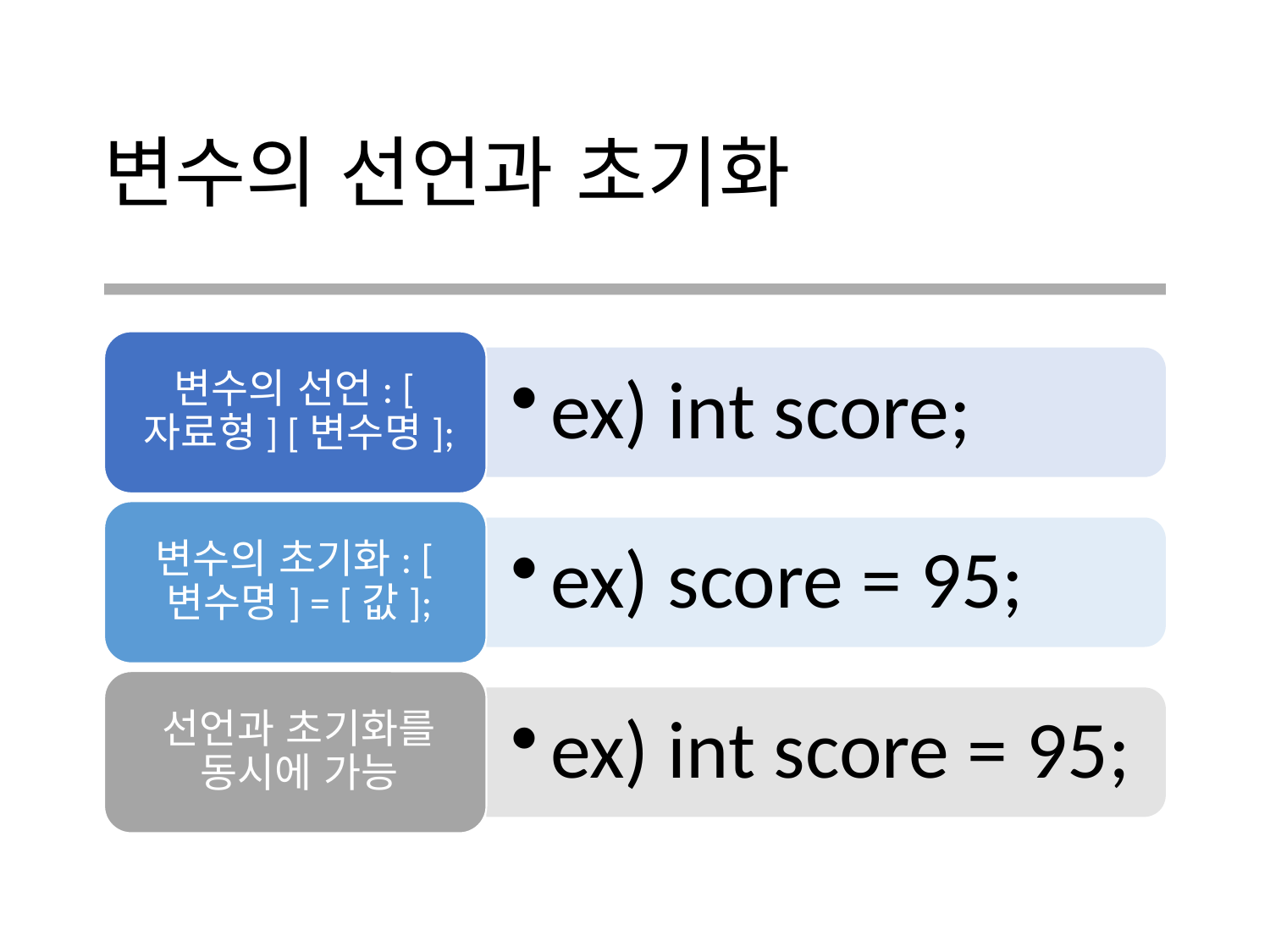

# 변수의 선언과 초기화

ex) int score;
변수의 선언: [자료형] [변수명];
ex) score = 95;
변수의 초기화: [변수명] = [값];
ex) int score = 95;
선언과 초기화를 동시에 가능